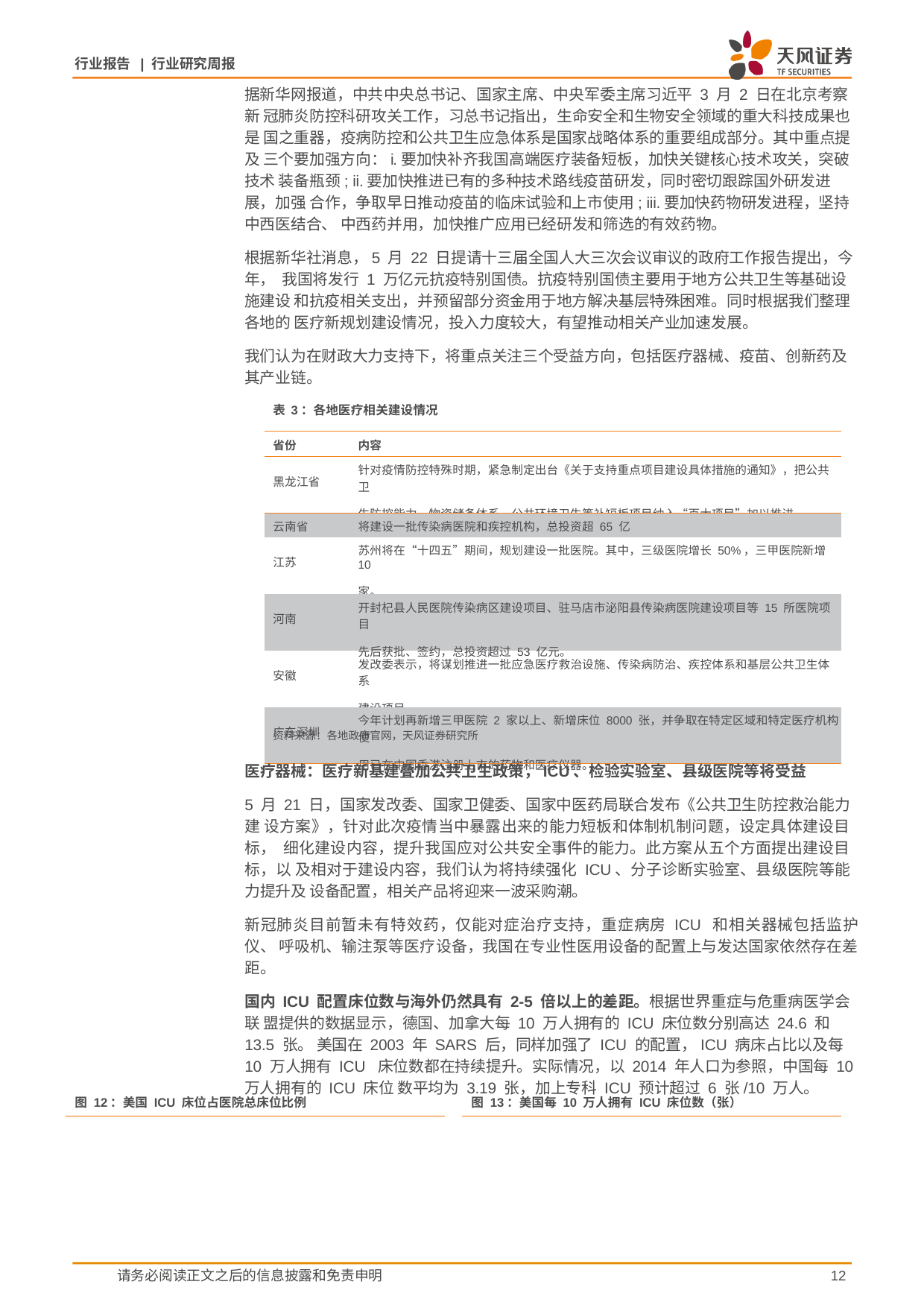

行业报告 | 行业研究周报

据新华网报道，中共中央总书记、国家主席、中央军委主席习近平 3 月 2 日在北京考察新 冠肺炎防控科研攻关工作，习总书记指出，生命安全和生物安全领域的重大科技成果也是 国之重器，疫病防控和公共卫生应急体系是国家战略体系的重要组成部分。其中重点提及 三个要加强方向：i.要加快补齐我国高端医疗装备短板，加快关键核心技术攻关，突破技术 装备瓶颈; ii.要加快推进已有的多种技术路线疫苗研发，同时密切跟踪国外研发进展，加强 合作，争取早日推动疫苗的临床试验和上市使用; iii.要加快药物研发进程，坚持中西医结合、 中西药并用，加快推广应用已经研发和筛选的有效药物。
根据新华社消息，5 月 22 日提请十三届全国人大三次会议审议的政府工作报告提出，今年，  我国将发行 1 万亿元抗疫特别国债。抗疫特别国债主要用于地方公共卫生等基础设施建设 和抗疫相关支出，并预留部分资金用于地方解决基层特殊困难。同时根据我们整理各地的 医疗新规划建设情况，投入力度较大，有望推动相关产业加速发展。
我们认为在财政大力支持下，将重点关注三个受益方向，包括医疗器械、疫苗、创新药及 其产业链。

表 3：各地医疗相关建设情况
| 省份 | 内容 |
| --- | --- |
| 黑龙江省 | 针对疫情防控特殊时期，紧急制定出台《关于支持重点项目建设具体措施的通知》，把公共卫 生防控能力、物资储备体系、公共环境卫生等补短板项目纳入“百大项目”加以推进。 |
| 云南省 | 将建设一批传染病医院和疾控机构，总投资超 65 亿 |
| 江苏 | 苏州将在“十四五”期间，规划建设一批医院。其中，三级医院增长 50%，三甲医院新增 10 家。 |
| 河南 | 开封杞县人民医院传染病区建设项目、驻马店市泌阳县传染病医院建设项目等 15 所医院项目 先后获批、签约，总投资超过 53 亿元。 |
| 安徽 | 发改委表示，将谋划推进一批应急医疗救治设施、传染病防治、疾控体系和基层公共卫生体系 建设项目。 |
| 广东深圳 | 今年计划再新增三甲医院 2 家以上、新增床位 8000 张，并争取在特定区域和特定医疗机构使 用已在中国香港注册上市的药物和医疗仪器。 |
资料来源：各地政府官网，天风证券研究所

医疗器械：医疗新基建叠加公共卫生政策，ICU、检验实验室、县级医院等将受益
5 月 21 日，国家发改委、国家卫健委、国家中医药局联合发布《公共卫生防控救治能力建 设方案》，针对此次疫情当中暴露出来的能力短板和体制机制问题，设定具体建设目标，  细化建设内容，提升我国应对公共安全事件的能力。此方案从五个方面提出建设目标，以 及相对于建设内容，我们认为将持续强化 ICU、分子诊断实验室、县级医院等能力提升及 设备配置，相关产品将迎来一波采购潮。
新冠肺炎目前暂未有特效药，仅能对症治疗支持，重症病房 ICU 和相关器械包括监护仪、 呼吸机、输注泵等医疗设备，我国在专业性医用设备的配置上与发达国家依然存在差距。
国内 ICU 配置床位数与海外仍然具有 2-5 倍以上的差距。根据世界重症与危重病医学会联 盟提供的数据显示，德国、加拿大每 10 万人拥有的 ICU 床位数分别高达 24.6 和 13.5 张。 美国在 2003 年 SARS 后，同样加强了 ICU 的配置，ICU 病床占比以及每 10 万人拥有 ICU  床位数都在持续提升。实际情况，以 2014 年人口为参照，中国每 10 万人拥有的 ICU 床位 数平均为 3.19 张，加上专科 ICU 预计超过 6 张/10 万人。
| 图 12：美国 ICU 床位占医院总床位比例 | 图 13：美国每 10 万人拥有 ICU 床位数（张） |
| --- | --- |

请务必阅读正文之后的信息披露和免责申明
12